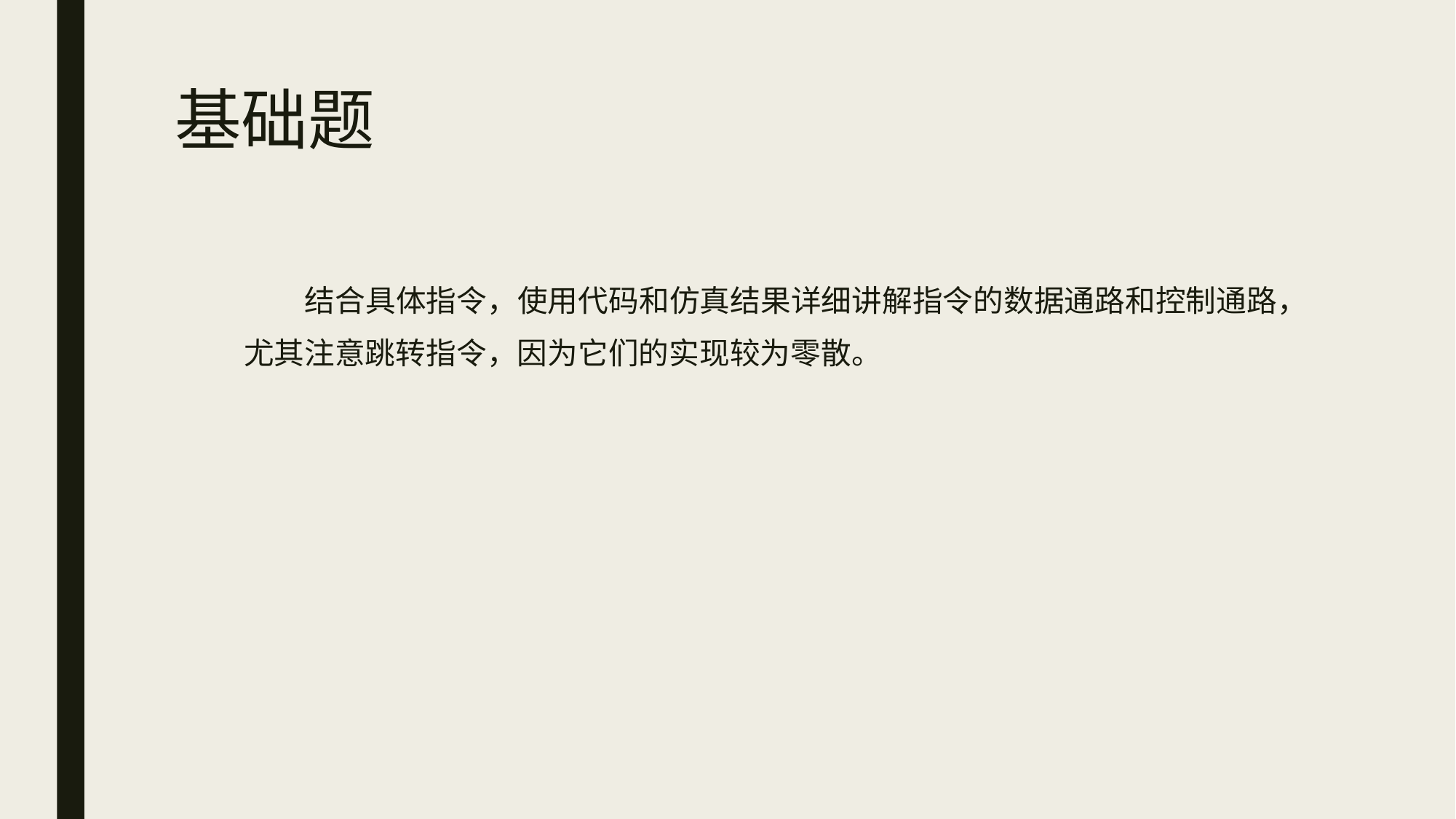

# 基础题
        结合具体指令，使用代码和仿真结果详细讲解指令的数据通路和控制通路，
尤其注意跳转指令，因为它们的实现较为零散。